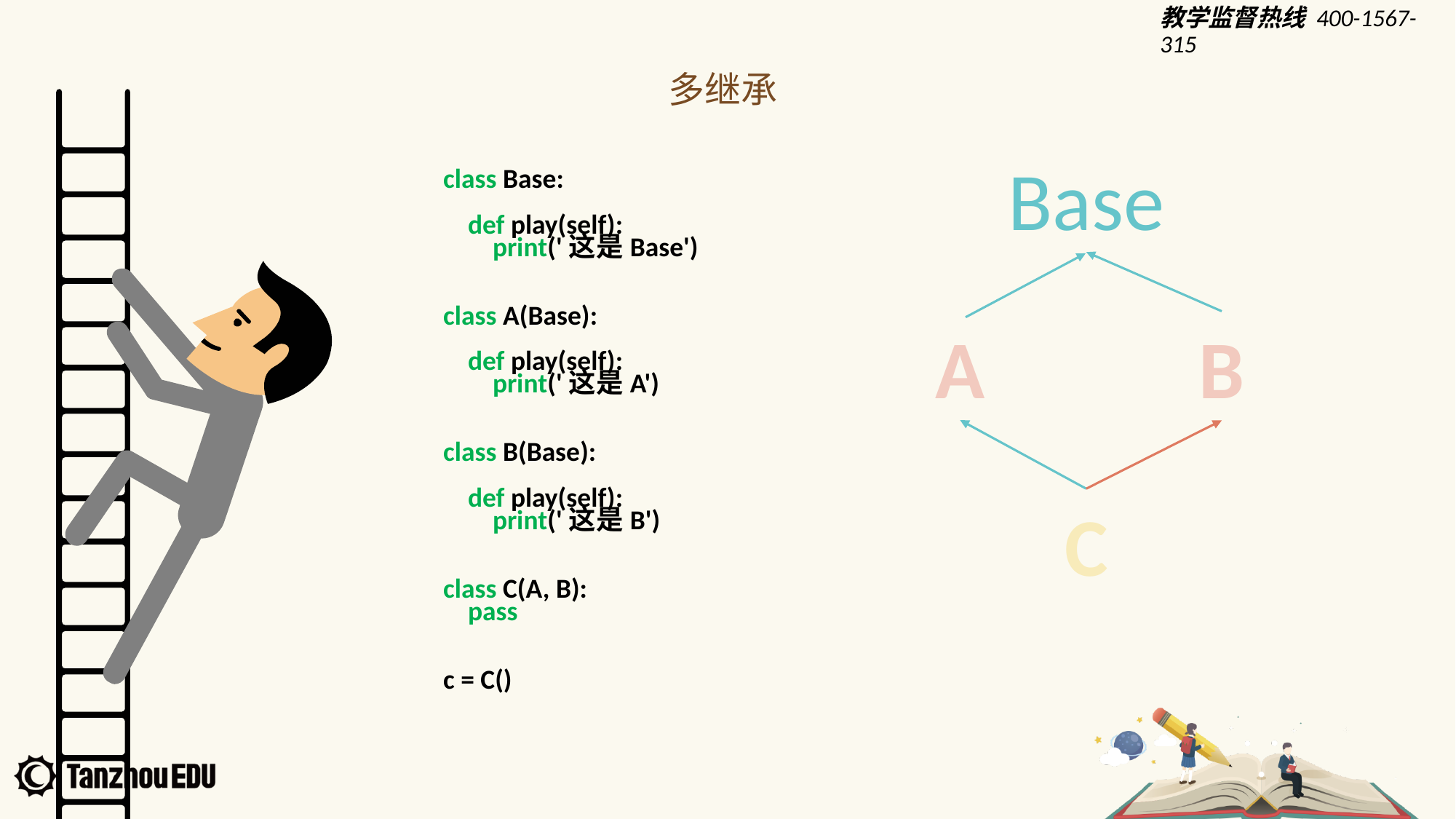

多继承

Base
class Base:
    def play(self):
        print('这是Base')
class A(Base):
    def play(self):
        print('这是A')
class B(Base):
    def play(self):
        print('这是B')
class C(A, B):
    pass
c = C()
A
B
C